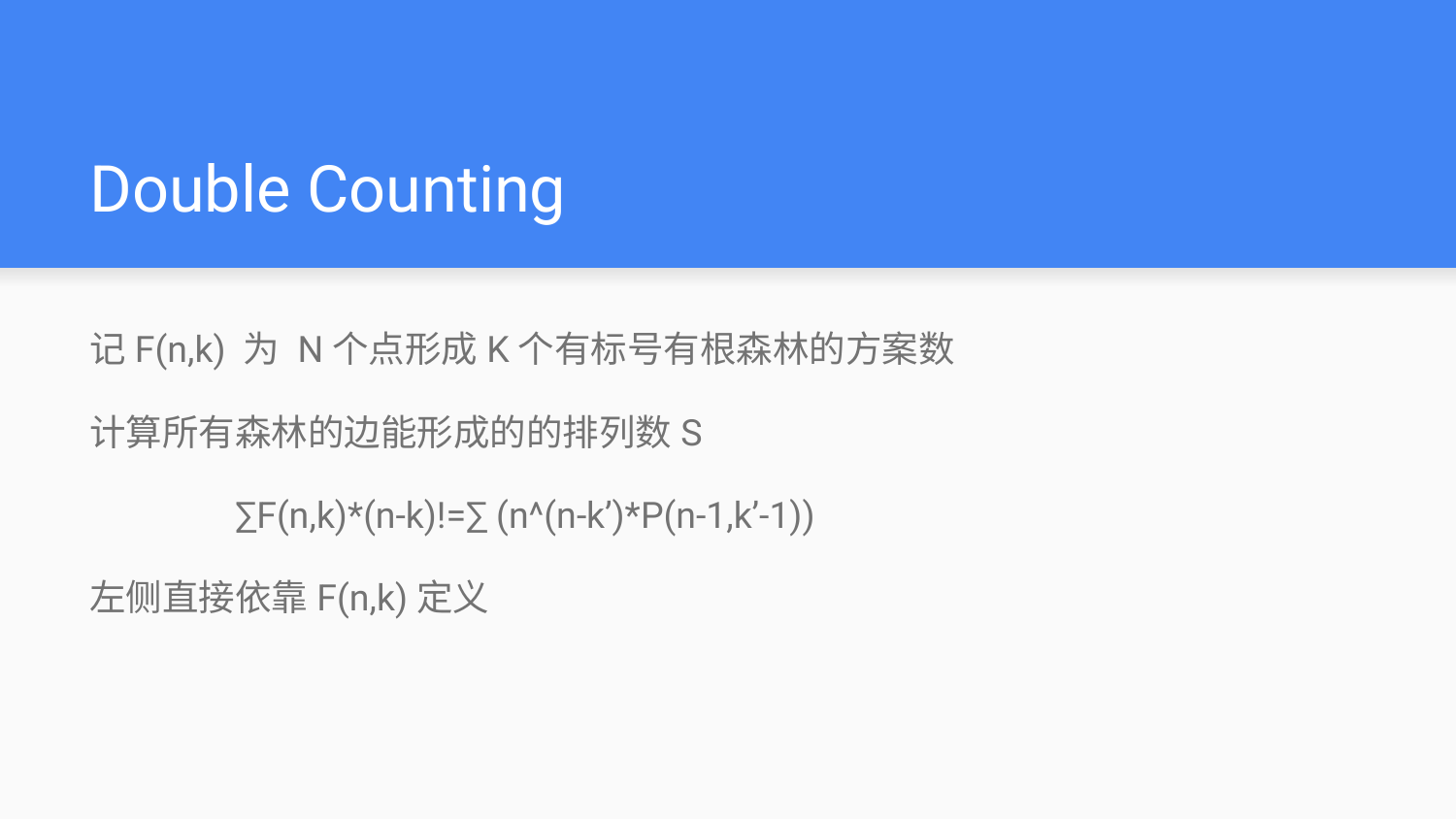

# Double Counting
记F(n,k) 为 N个点形成K个有标号有根森林的方案数
计算所有森林的边能形成的的排列数S
	∑F(n,k)*(n-k)!=∑ (n^(n-k’)*P(n-1,k’-1))
左侧直接依靠F(n,k)定义